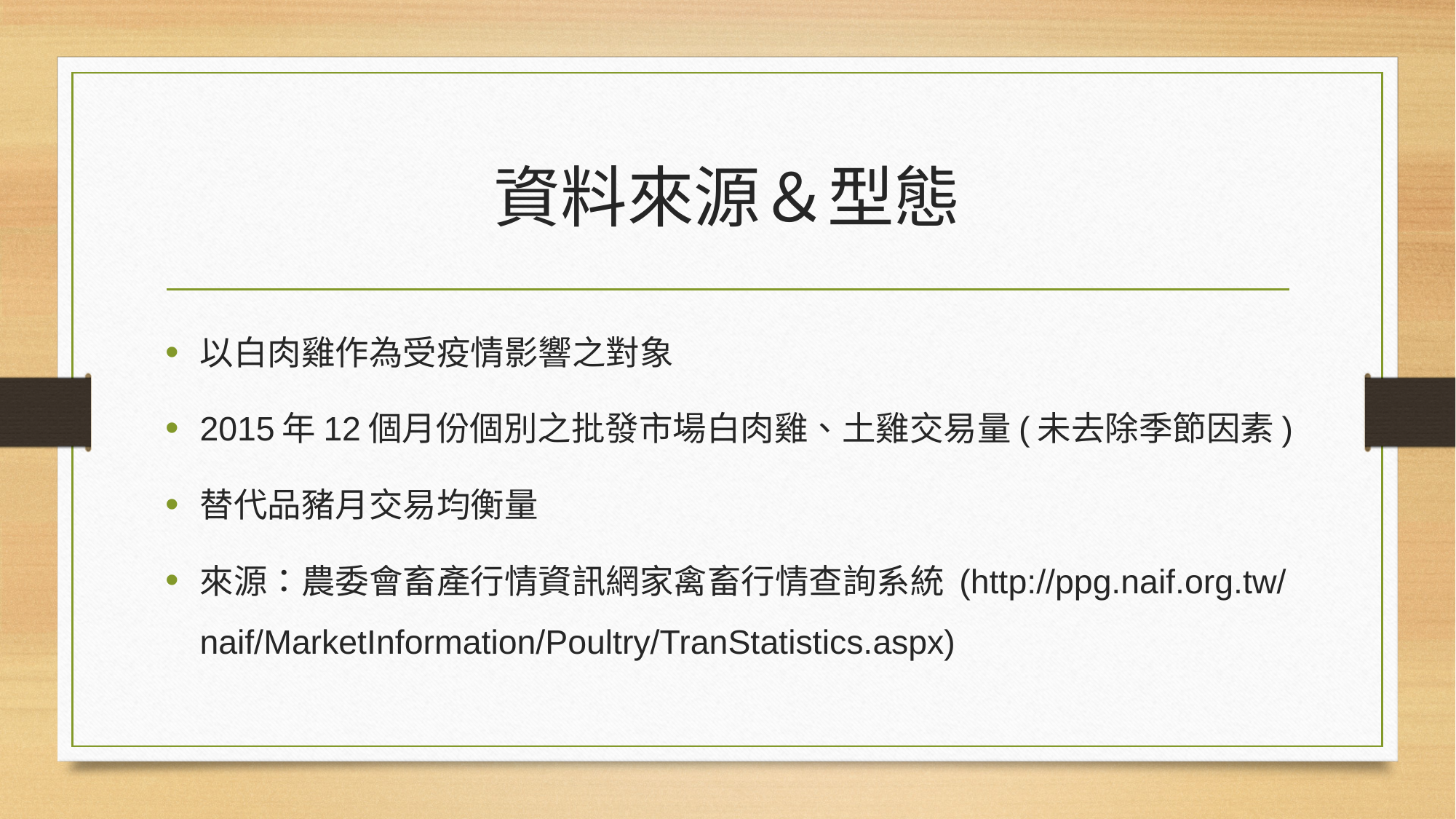

# 資料來源＆型態
以白肉雞作為受疫情影響之對象
2015年12個月份個別之批發市場白肉雞、土雞交易量(未去除季節因素)
替代品豬月交易均衡量
來源：農委會畜產行情資訊網家禽畜行情查詢系統 (http://ppg.naif.org.tw/naif/MarketInformation/Poultry/TranStatistics.aspx)